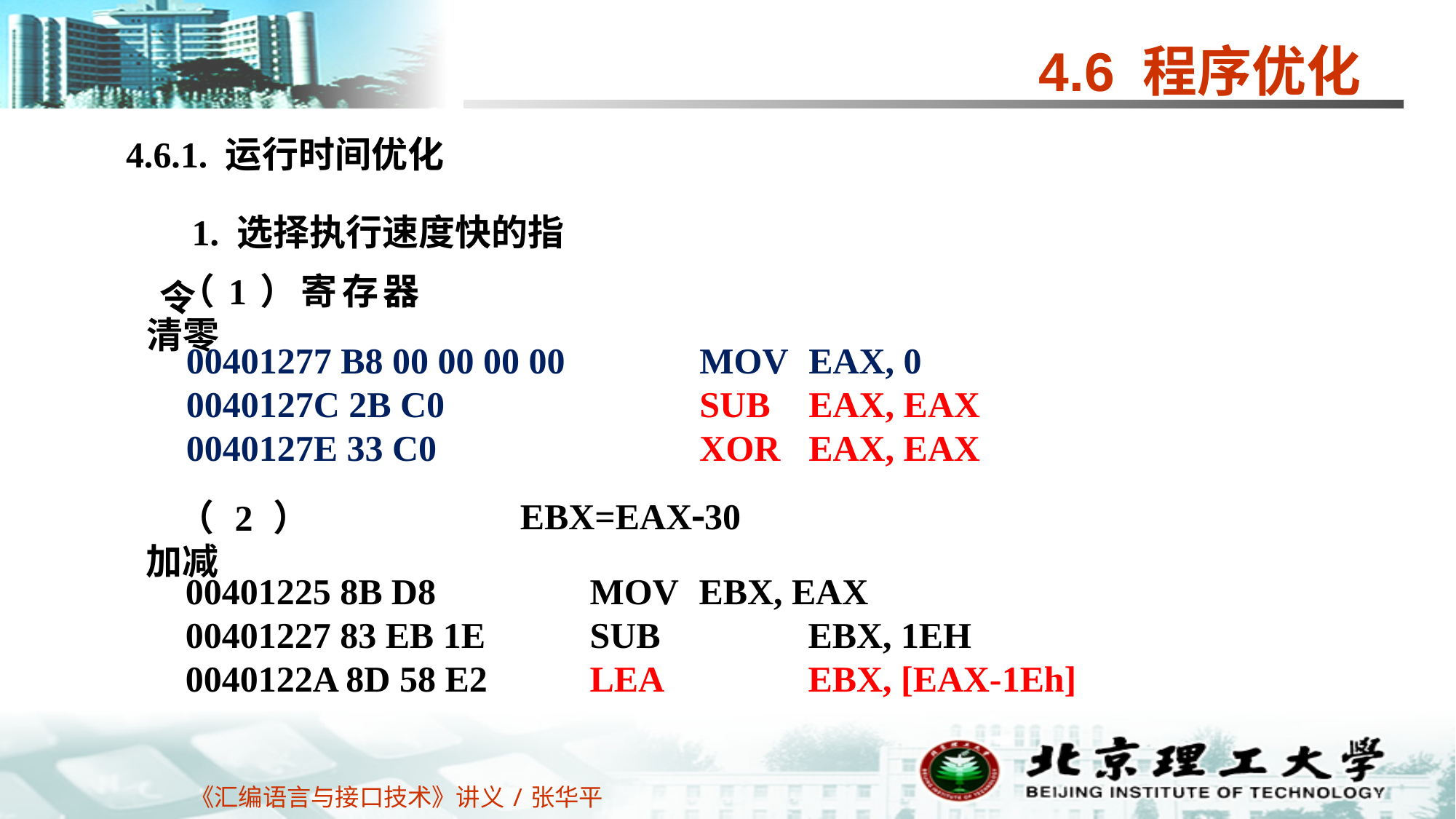

4.6 程序优化
4.6.1. 运行时间优化
1. 选择执行速度快的指令
（1）寄存器清零
00401277 B8 00 00 00 00		MOV	EAX, 0
0040127C 2B C0			SUB	EAX, EAX
0040127E 33 C0			XOR	EAX, EAX
EBX=EAX−30
（2）加减
00401225 8B D8		MOV	EBX, EAX
00401227 83 EB 1E	SUB		EBX, 1EH
0040122A 8D 58 E2	LEA		EBX, [EAX-1Eh]